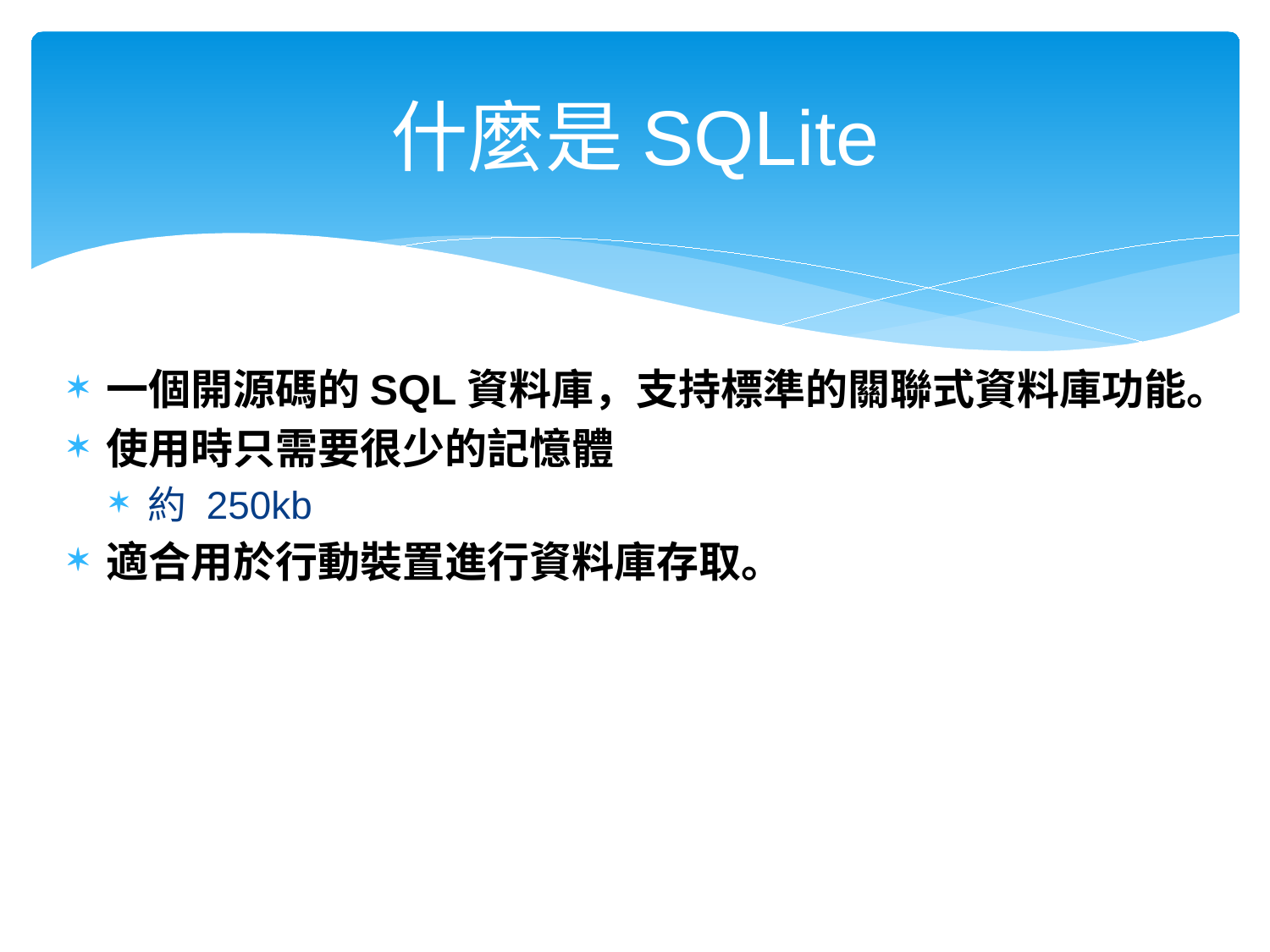

# 什麼是SQLite
一個開源碼的SQL資料庫，支持標準的關聯式資料庫功能。
使用時只需要很少的記憶體
約 250kb
適合用於行動裝置進行資料庫存取。